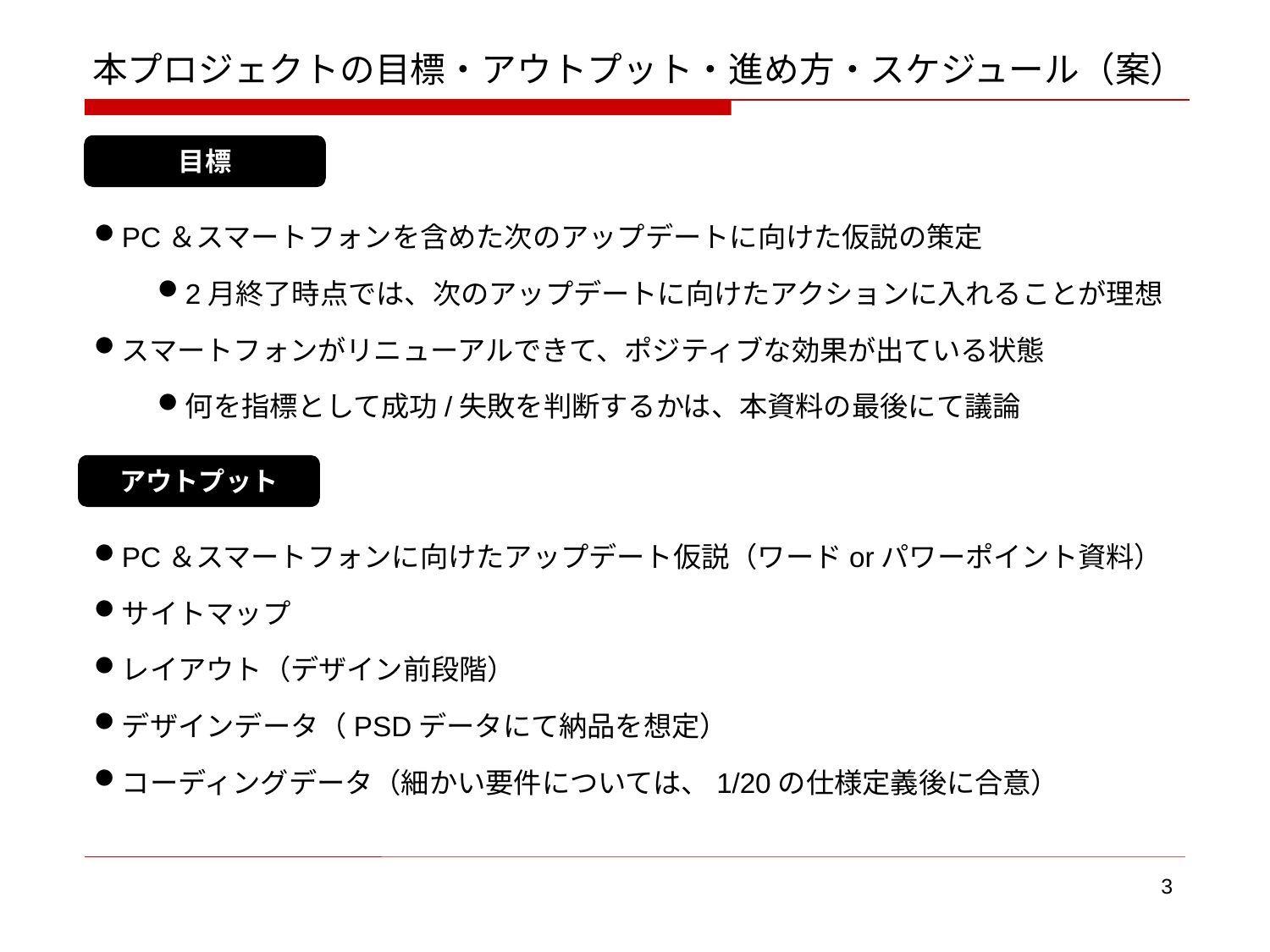

本プロジェクトの目標・アウトプット・進め方・スケジュール（案）
目標
PC＆スマートフォンを含めた次のアップデートに向けた仮説の策定
2月終了時点では、次のアップデートに向けたアクションに入れることが理想
スマートフォンがリニューアルできて、ポジティブな効果が出ている状態
何を指標として成功/失敗を判断するかは、本資料の最後にて議論
アウトプット
PC＆スマートフォンに向けたアップデート仮説（ワードorパワーポイント資料）
サイトマップ
レイアウト（デザイン前段階）
デザインデータ（PSDデータにて納品を想定）
コーディングデータ（細かい要件については、1/20の仕様定義後に合意）

3